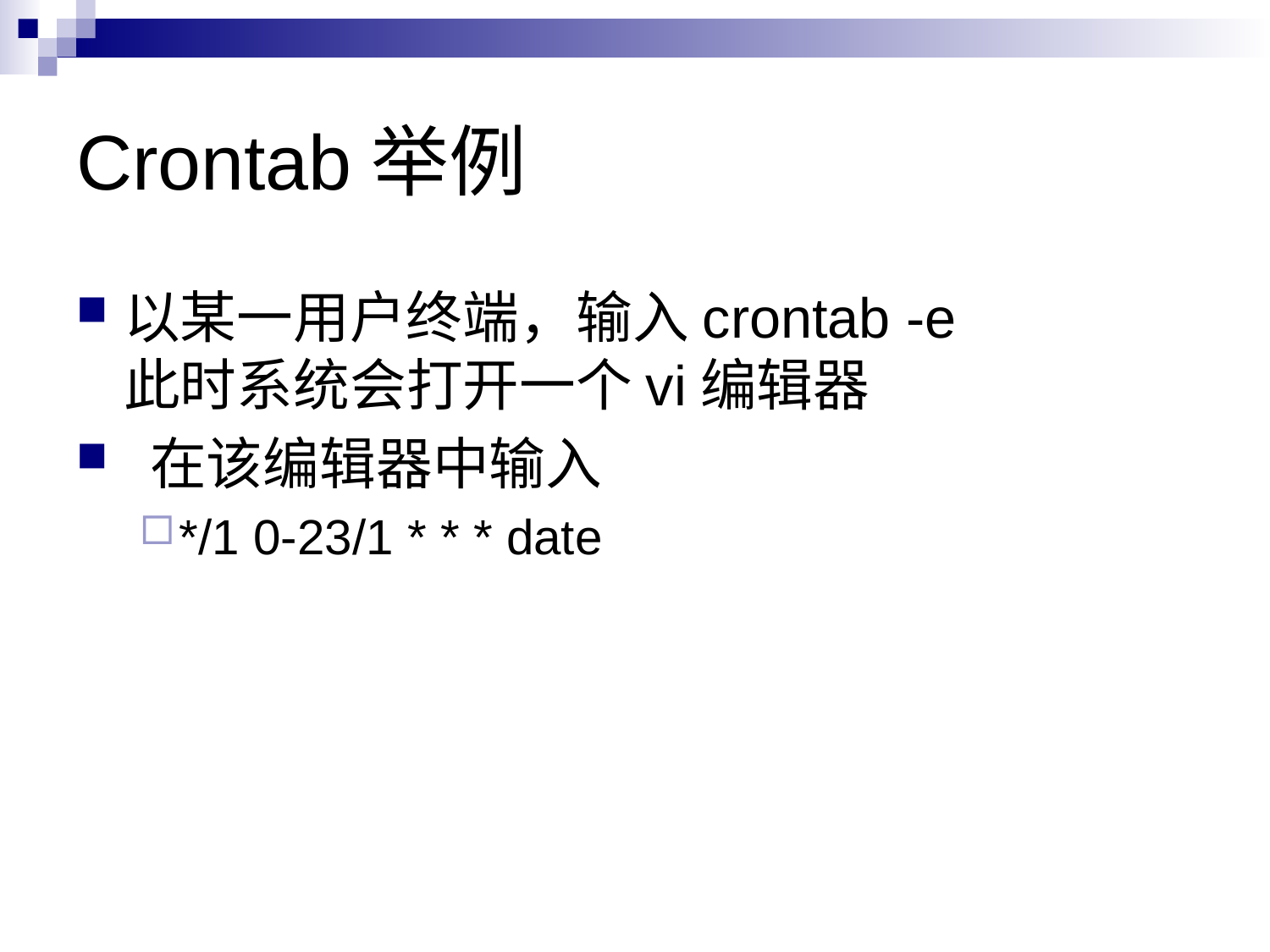

# Crontab举例
以某一用户终端，输入crontab -e
此时系统会打开一个vi编辑器
 在该编辑器中输入
*/1 0-23/1 * * * date